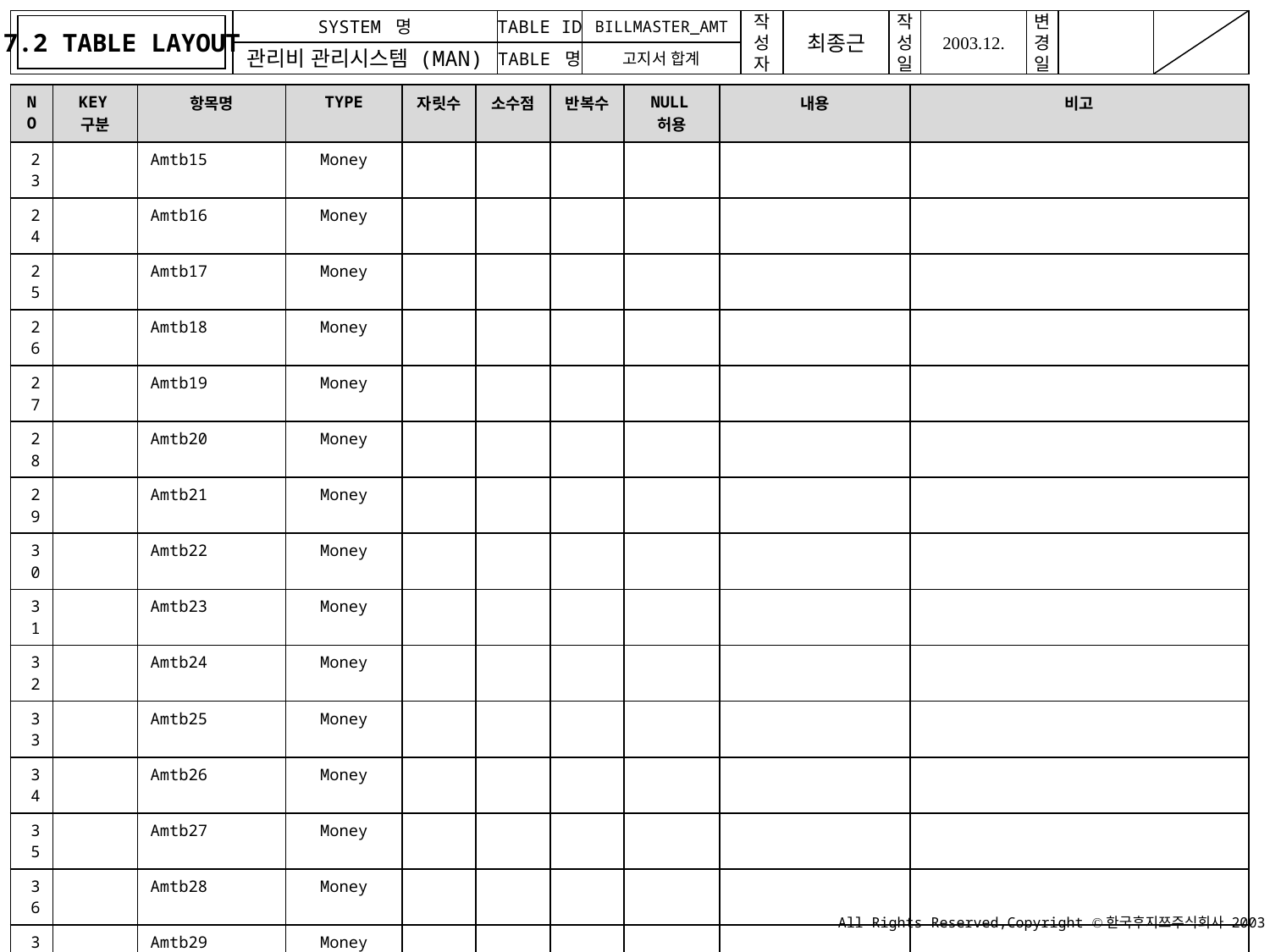

7.2 TABLE LAYOUT
BILLMASTER_AMT
고지서 합계
| NO | KEY구분 | 항목명 | TYPE | 자릿수 | 소수점 | 반복수 | NULL허용 | 내용 | 비고 |
| --- | --- | --- | --- | --- | --- | --- | --- | --- | --- |
| 23 |  | Amtb15 | Money |  |  |  |  |  |  |
| 24 |  | Amtb16 | Money |  |  |  |  |  |  |
| 25 |  | Amtb17 | Money |  |  |  |  |  |  |
| 26 |  | Amtb18 | Money |  |  |  |  |  |  |
| 27 |  | Amtb19 | Money |  |  |  |  |  |  |
| 28 |  | Amtb20 | Money |  |  |  |  |  |  |
| 29 |  | Amtb21 | Money |  |  |  |  |  |  |
| 30 |  | Amtb22 | Money |  |  |  |  |  |  |
| 31 |  | Amtb23 | Money |  |  |  |  |  |  |
| 32 |  | Amtb24 | Money |  |  |  |  |  |  |
| 33 |  | Amtb25 | Money |  |  |  |  |  |  |
| 34 |  | Amtb26 | Money |  |  |  |  |  |  |
| 35 |  | Amtb27 | Money |  |  |  |  |  |  |
| 36 |  | Amtb28 | Money |  |  |  |  |  |  |
| 37 |  | Amtb29 | Money |  |  |  |  |  |  |
| 38 |  | Amtb30 | Money |  |  |  |  |  |  |
| 39 |  | Amtb31 | Money |  |  |  |  |  |  |
| 40 |  | Amtb32 | Money |  |  |  |  |  |  |
| 41 |  | Amtb33 | Money |  |  |  |  |  |  |
| 42 |  | Amtb34 | Money |  |  |  |  |  |  |
| 43 |  | Amtb35 | Money |  |  |  |  |  |  |
| 44 |  | Amtb36 | Money |  |  |  |  |  |  |